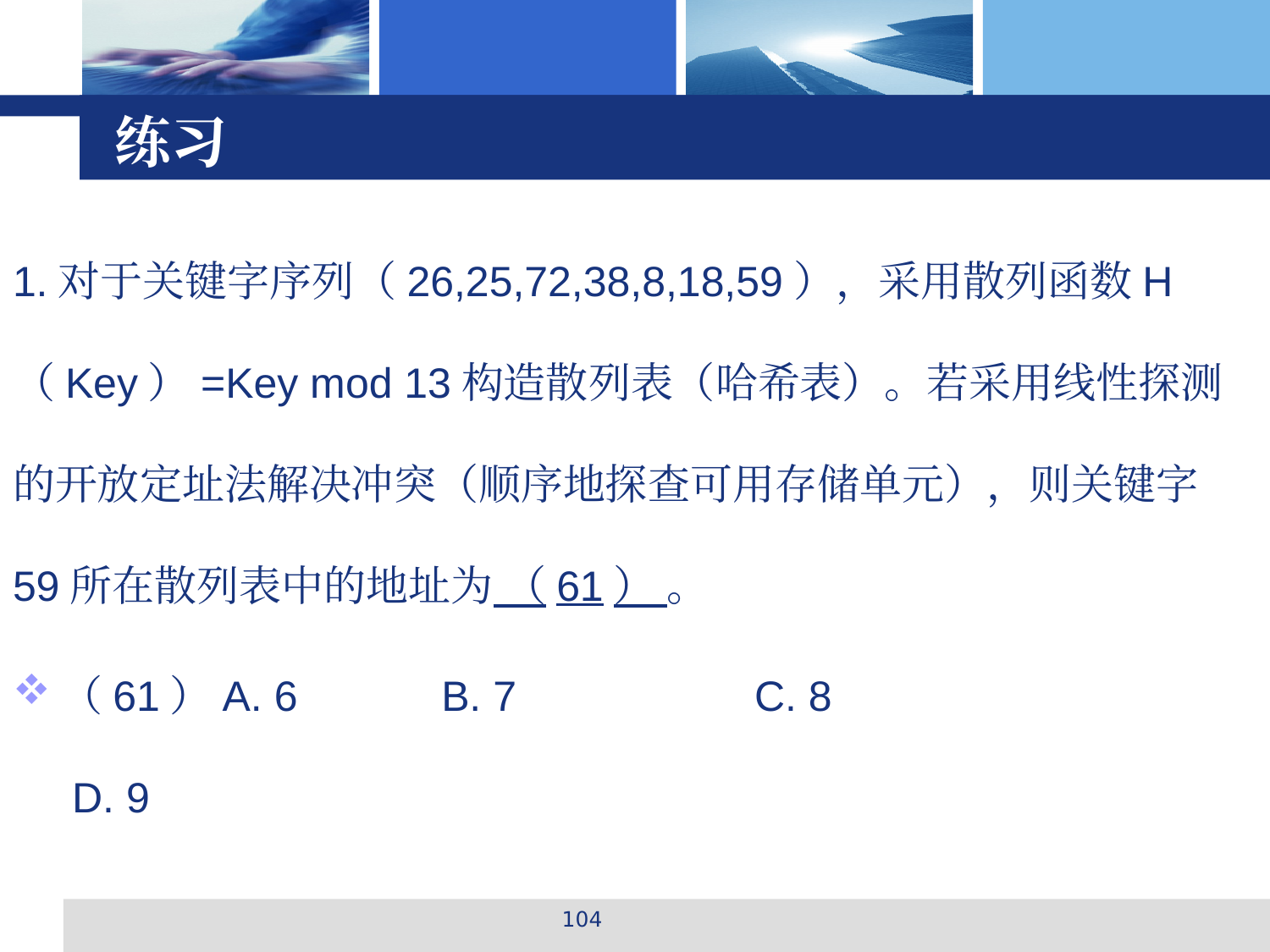

# 练习
1.对于关键字序列（26,25,72,38,8,18,59），采用散列函数H（Key）=Key mod 13构造散列表（哈希表）。若采用线性探测的开放定址法解决冲突（顺序地探查可用存储单元），则关键字59所在散列表中的地址为 （61） 。
（61）A. 6		B. 7		     C. 8			   D. 9

104